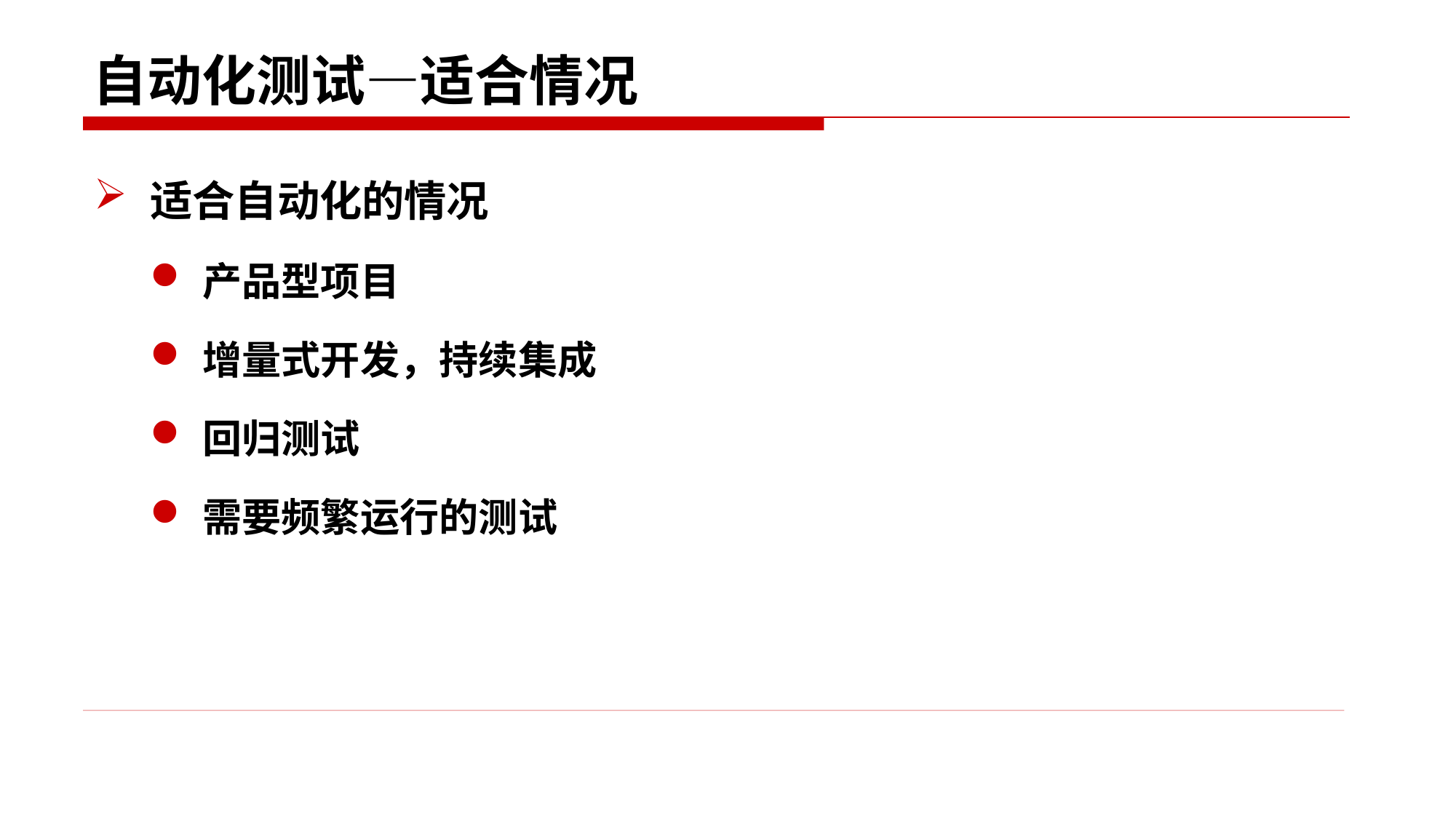

# 自动化测试—适合情况
适合自动化的情况
产品型项目
增量式开发，持续集成
回归测试
需要频繁运行的测试